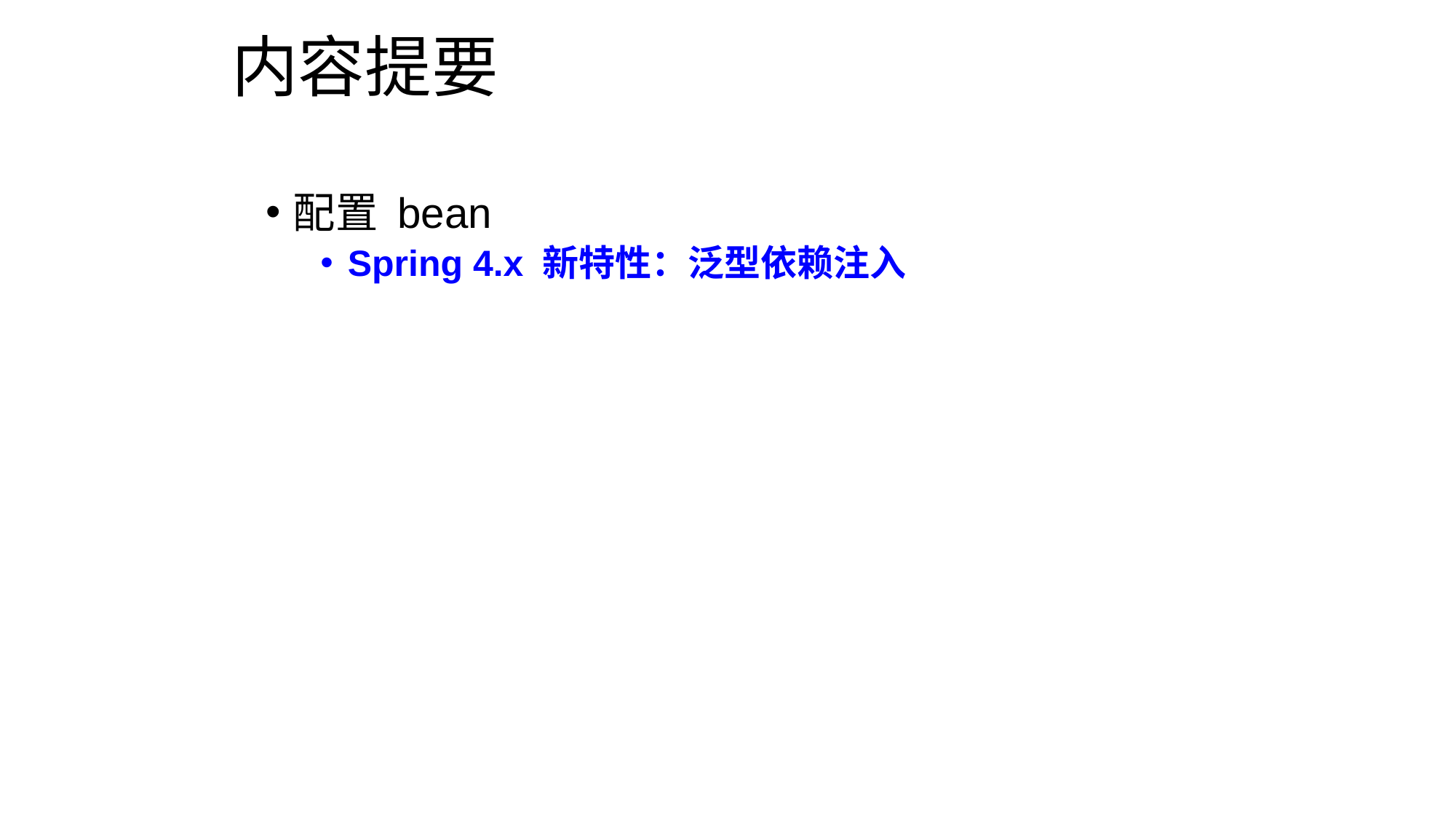

# 内容提要
配置 bean
Spring 4.x 新特性：泛型依赖注入